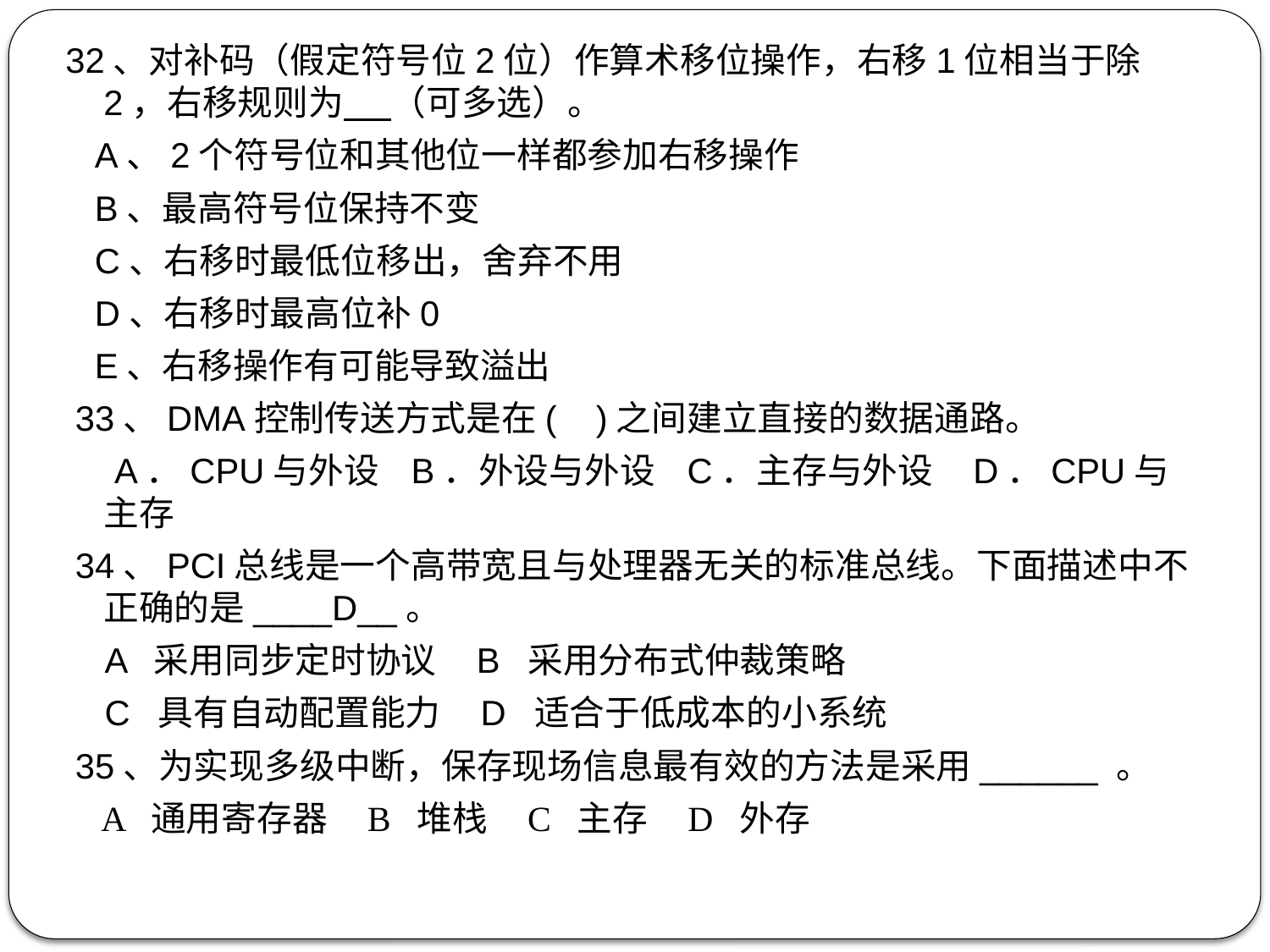

32、对补码（假定符号位2位）作算术移位操作，右移1位相当于除2，右移规则为      （可多选）。
   A、2个符号位和其他位一样都参加右移操作
   B、最高符号位保持不变
   C、右移时最低位移出，舍弃不用
   D、右移时最高位补0
   E、右移操作有可能导致溢出
 33、DMA控制传送方式是在(    )之间建立直接的数据通路。
     A．CPU与外设   B．外设与外设   C．主存与外设    D．CPU与主存
 34、PCI总线是一个高带宽且与处理器无关的标准总线。下面描述中不正确的是____D__。
    A  采用同步定时协议    B  采用分布式仲裁策略
    C  具有自动配置能力    D  适合于低成本的小系统
 35、为实现多级中断，保存现场信息最有效的方法是采用______ 。
    A  通用寄存器    B  堆栈    C  主存    D  外存